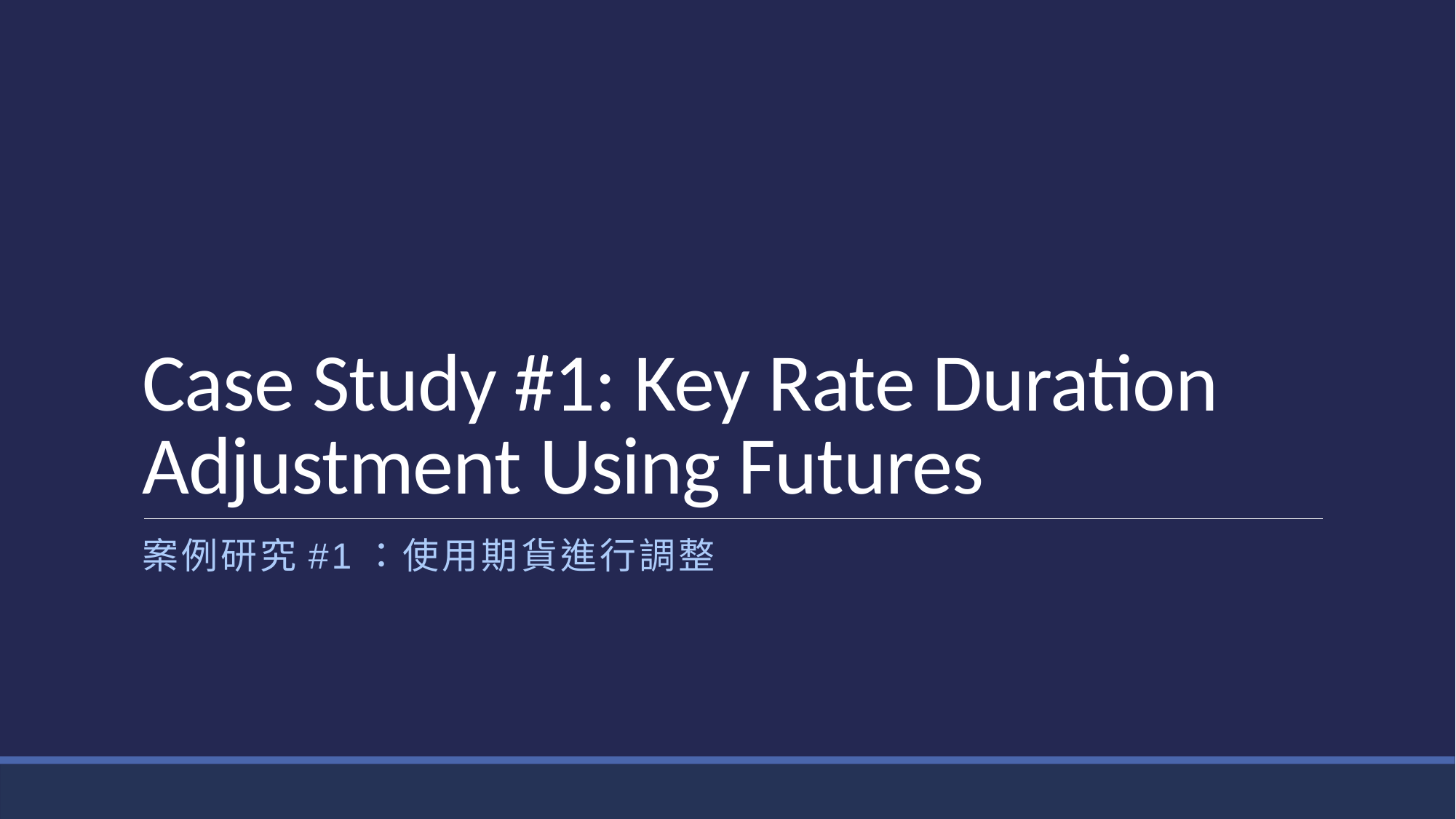

# Case Study #1: Key Rate Duration Adjustment Using Futures
案例研究#1：使用期貨進行調整